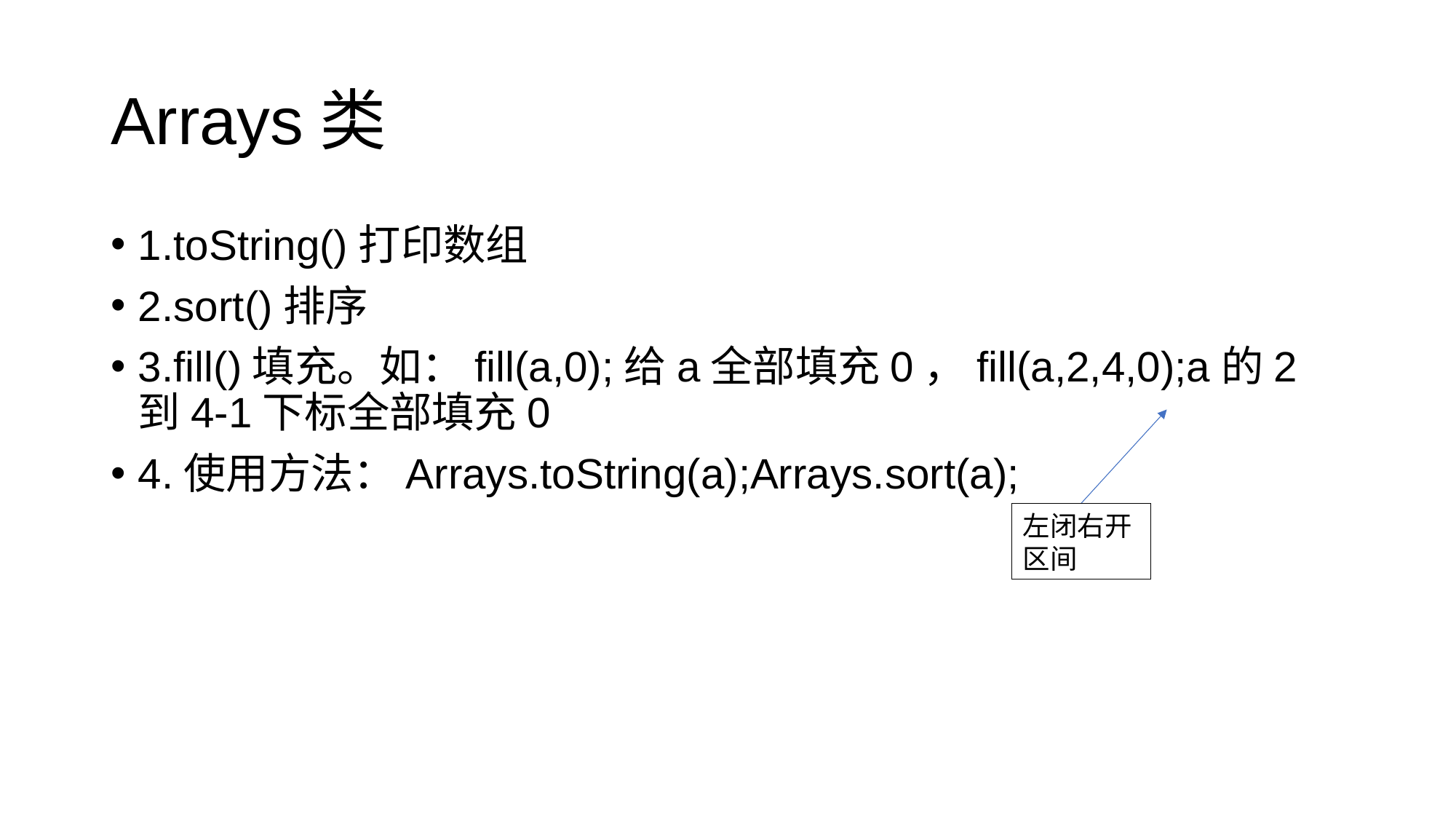

# Arrays类
1.toString()打印数组
2.sort()排序
3.fill()填充。如：fill(a,0);给a全部填充0，fill(a,2,4,0);a的2到4-1下标全部填充0
4.使用方法：Arrays.toString(a);Arrays.sort(a);
左闭右开区间